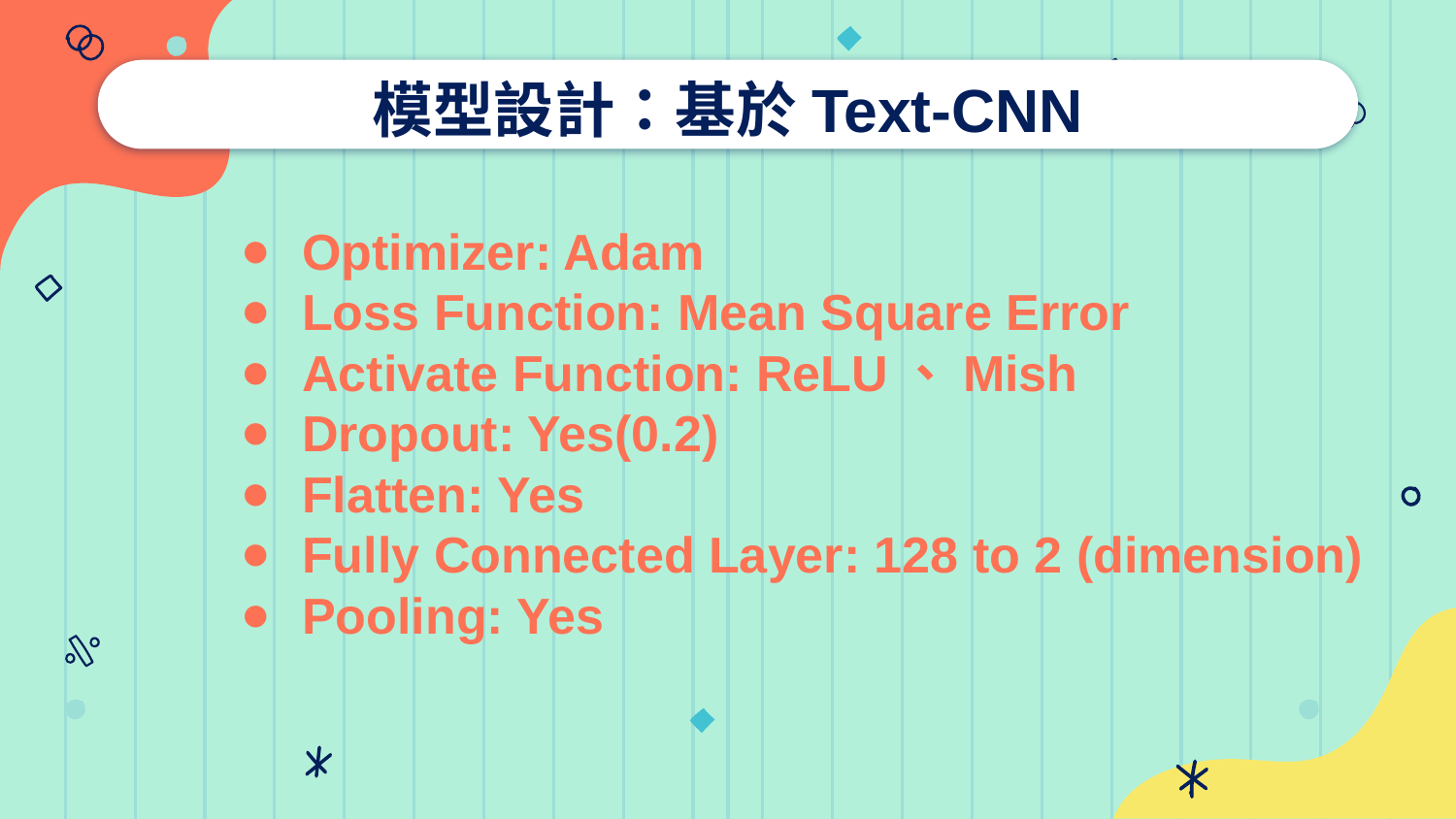

# 模型設計：基於Text-CNN
Optimizer: Adam
Loss Function: Mean Square Error
Activate Function: ReLU、Mish
Dropout: Yes(0.2)
Flatten: Yes
Fully Connected Layer: 128 to 2 (dimension)
Pooling: Yes